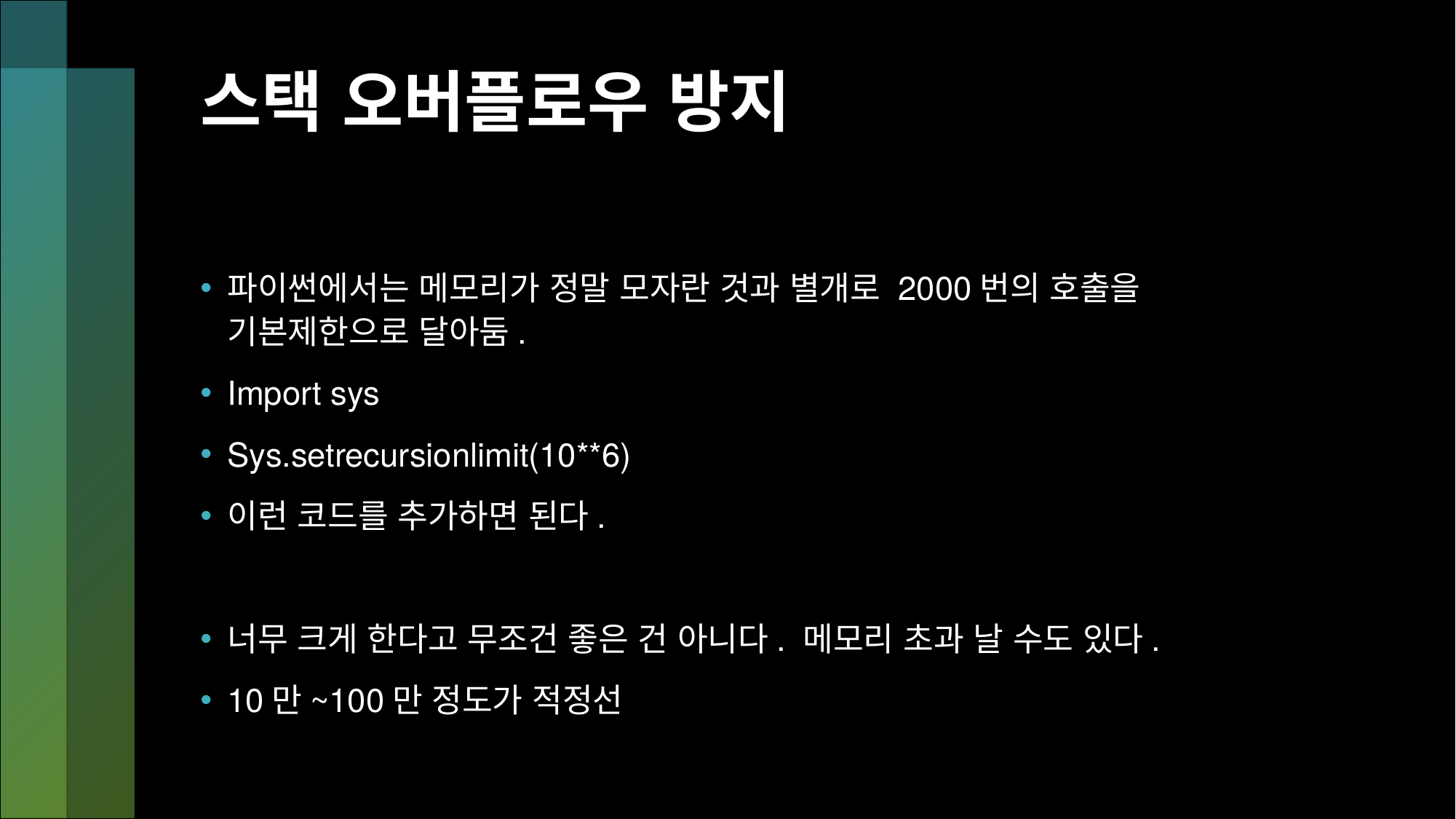

# 스택 오버플로우 방지
파이썬에서는 메모리가 정말 모자란 것과 별개로 2000번의 호출을 기본제한으로 달아둠.
Import sys
Sys.setrecursionlimit(10**6)
이런 코드를 추가하면 된다.

너무 크게 한다고 무조건 좋은 건 아니다. 메모리 초과 날 수도 있다.
10만~100만 정도가 적정선